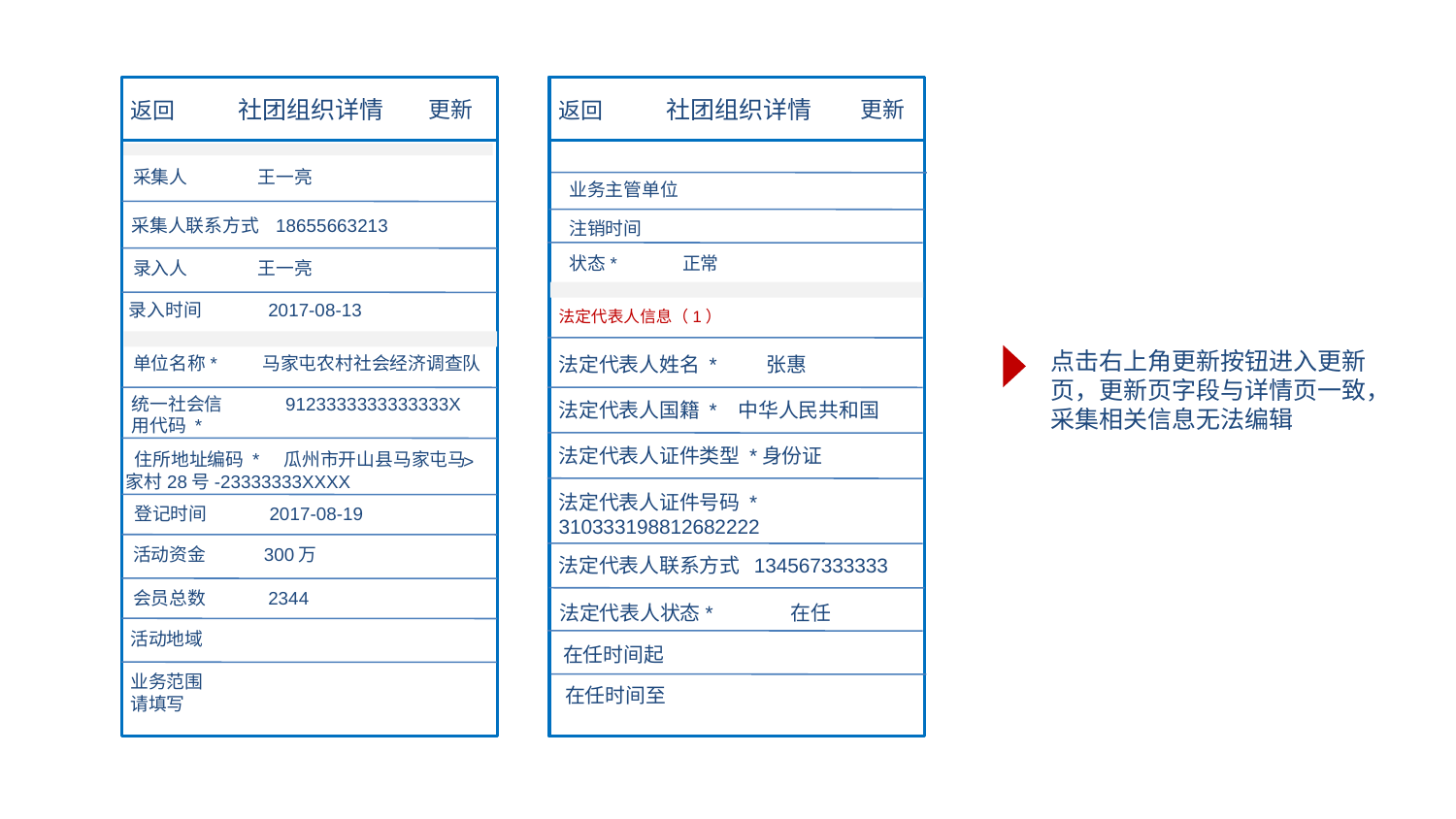

社团组织详情

社团组织详情
更新
更新
返回
返回

采集人                 王一亮
采集人联系方式   18655663213
录入人                 王一亮
录入时间               2017-08-13
业务主管单位
注销时间
状态*            正常

法定代表人信息（1）

点击右上角更新按钮进入更新页，更新页字段与详情页一致，采集相关信息无法编辑
单位名称*        马家屯农村社会经济调查队
法定代表人姓名 *        张惠

9123333333333333X
统一社会信
用代码 *
法定代表人国籍 *   中华人民共和国
法定代表人证件类型 *身份证
 住所地址编码 *    瓜州市开山县马家屯马家村28号-23333333XXXX
    >
法定代表人证件号码 *   310333198812682222
登记时间              2017-08-19
活动资金             300万

法定代表人联系方式  134567333333
会员总数              2344
法定代表人状态*             在任
活动地域
在任时间起
业务范围
请填写
在任时间至